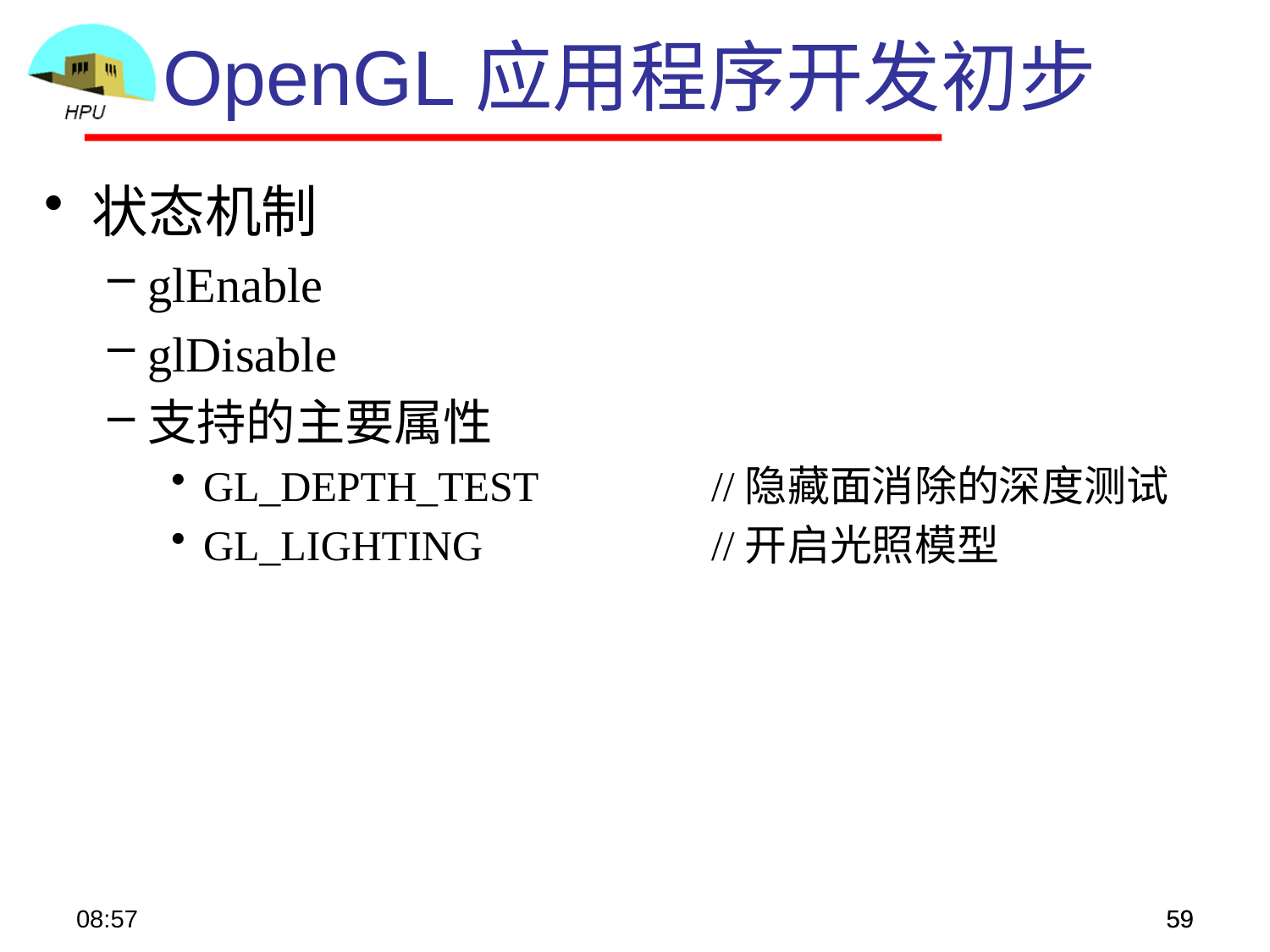

OpenGL应用程序开发初步
状态机制
glEnable
glDisable
支持的主要属性
GL_DEPTH_TEST		//隐藏面消除的深度测试
GL_LIGHTING		//开启光照模型
08:57
59
59